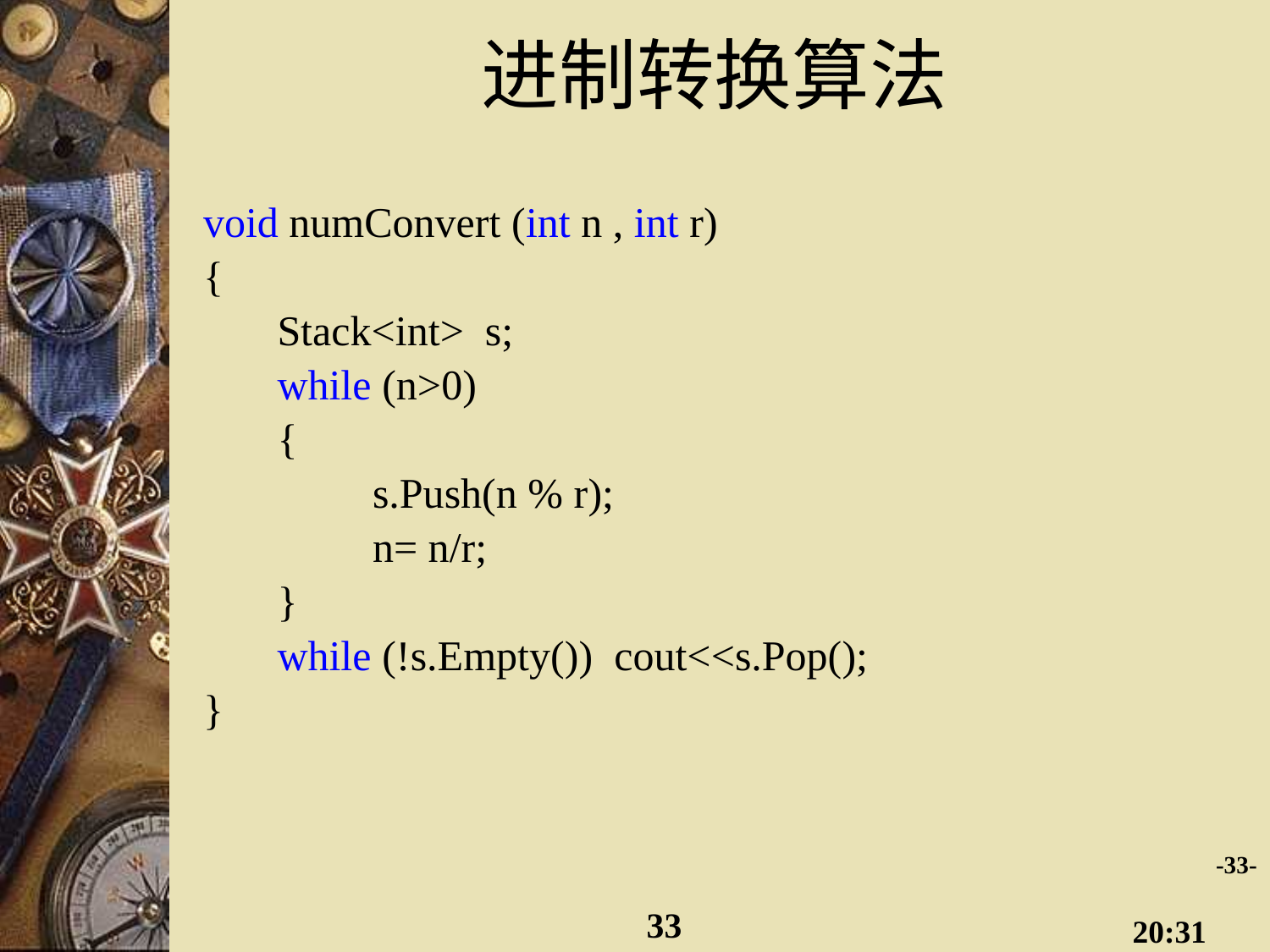

# 进制转换算法
void numConvert (int n , int r)
{
       Stack<int>  s;
       while (n>0)
       {
                s.Push(n % r);
                n= n/r;
       }
       while (!s.Empty())  cout<<s.Pop();
}
-33-